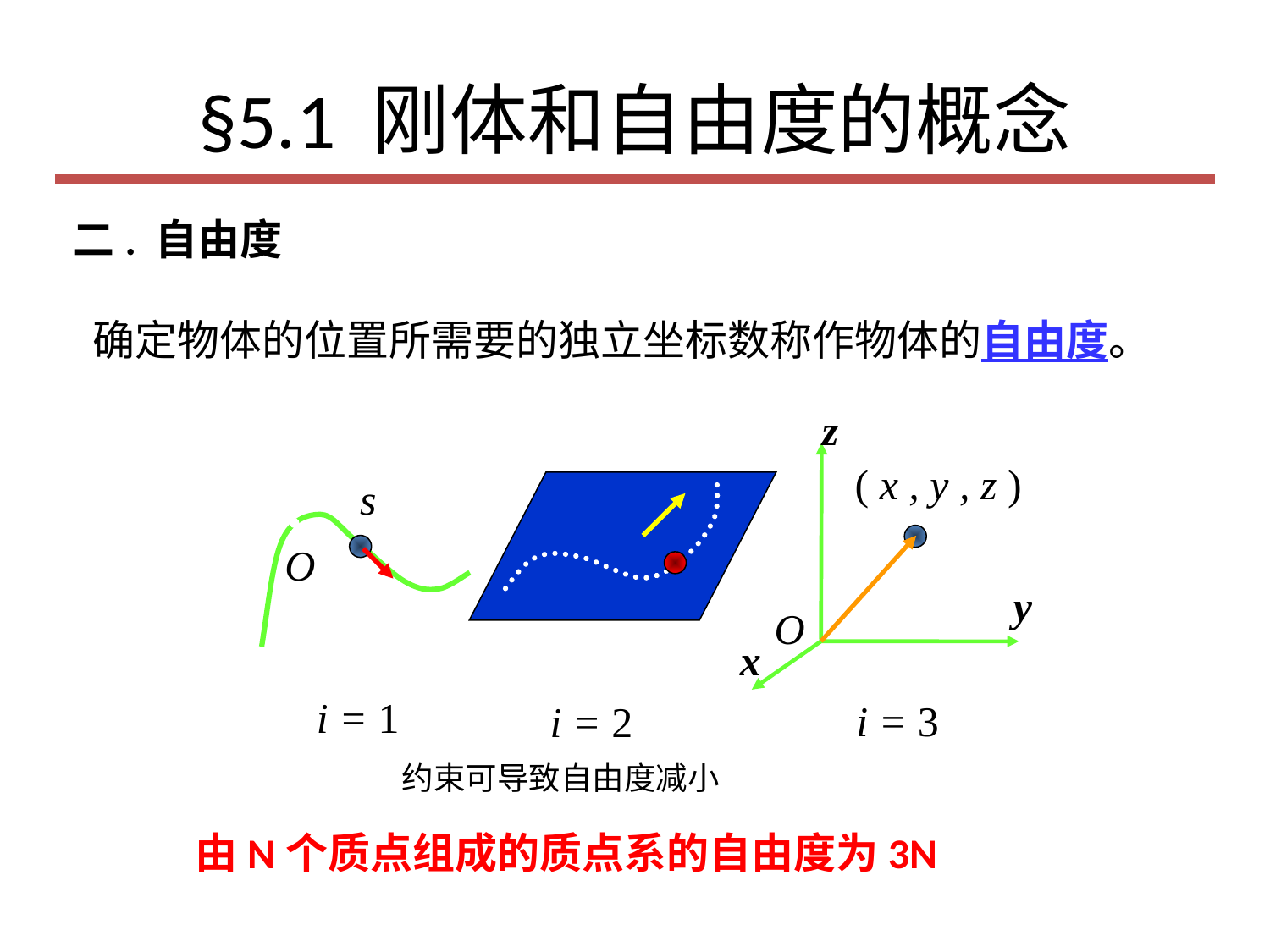

# §5.1 刚体和自由度的概念
二. 自由度
确定物体的位置所需要的独立坐标数称作物体的自由度。
z

( x , y , z )

y
O
x

i = 3
s

O

i = 1

i = 2
约束可导致自由度减小
由N个质点组成的质点系的自由度为3N